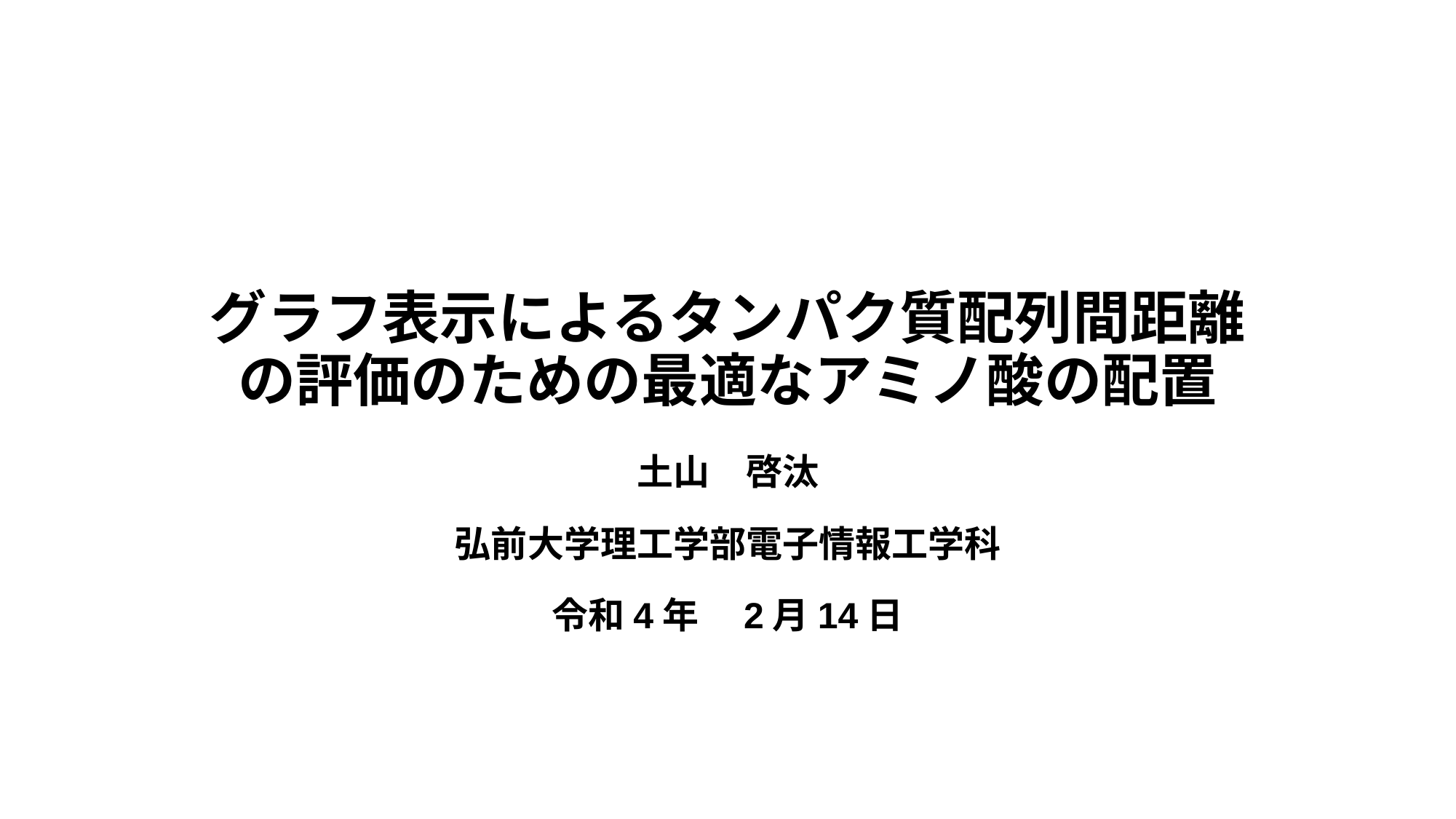

# グラフ表示によるタンパク質配列間距離の評価のための最適なアミノ酸の配置
土山　啓汰
弘前大学理工学部電子情報工学科
令和4年　2月14日